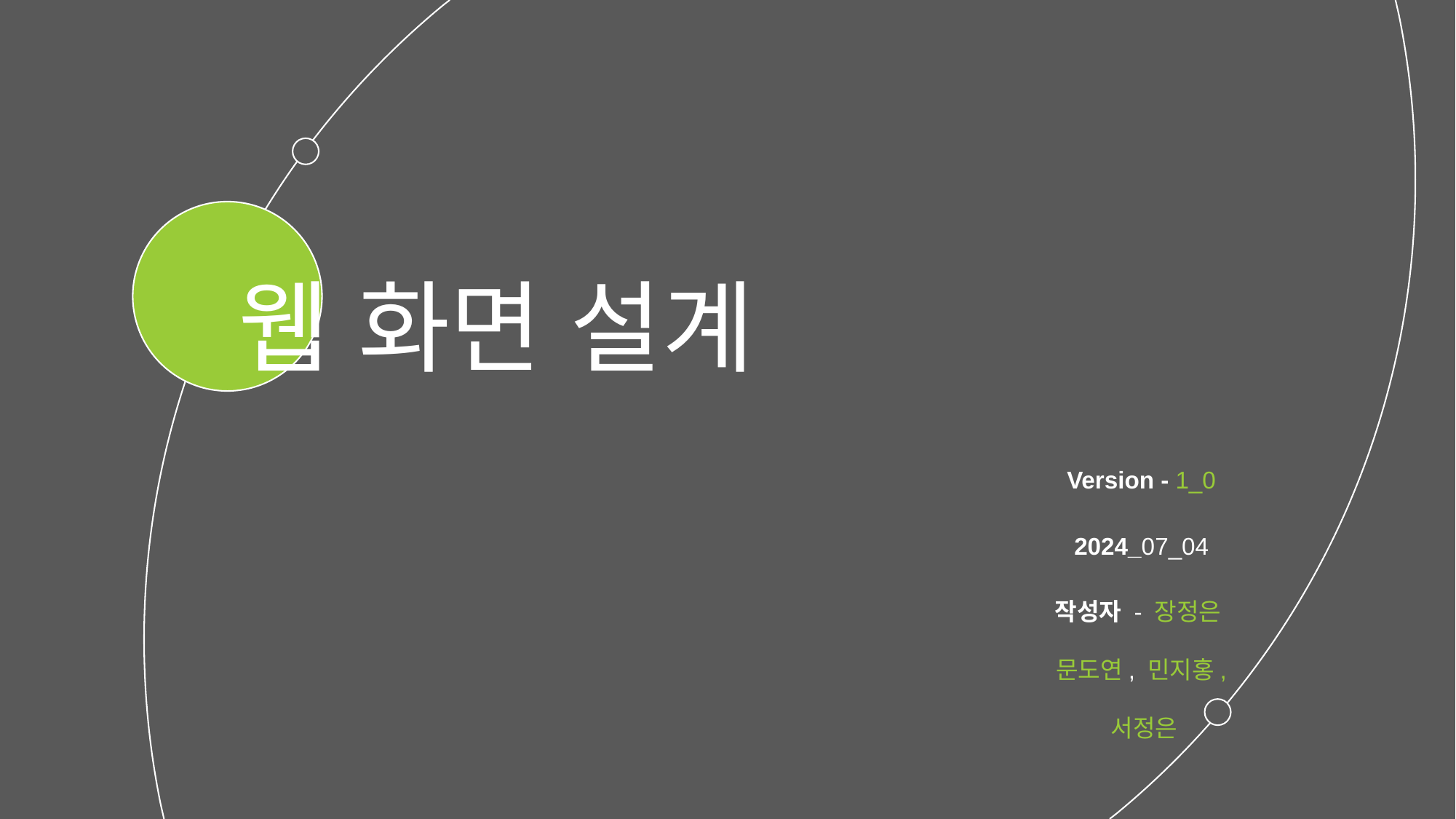

웹 화면 설계
Version - 1_0
2024_07_04
작성자 - 장정은
문도연, 민지홍,

 서정은